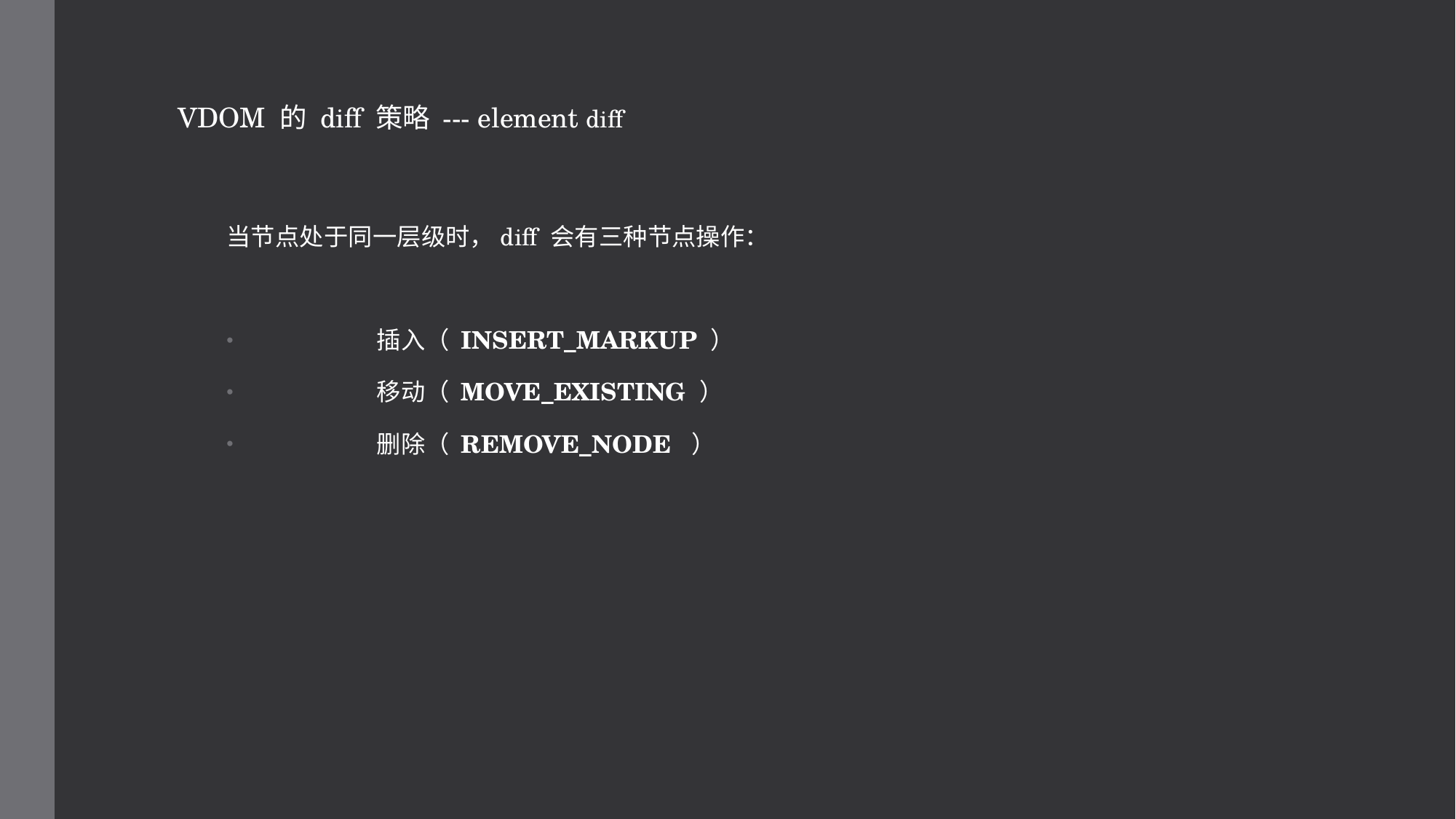

VDOM 的 diff 策略 --- element diff
当节点处于同一层级时，diff 会有三种节点操作：

 	插入（ INSERT_MARKUP ）
 	移动（ MOVE_EXISTING ）
 	删除（ REMOVE_NODE  ）